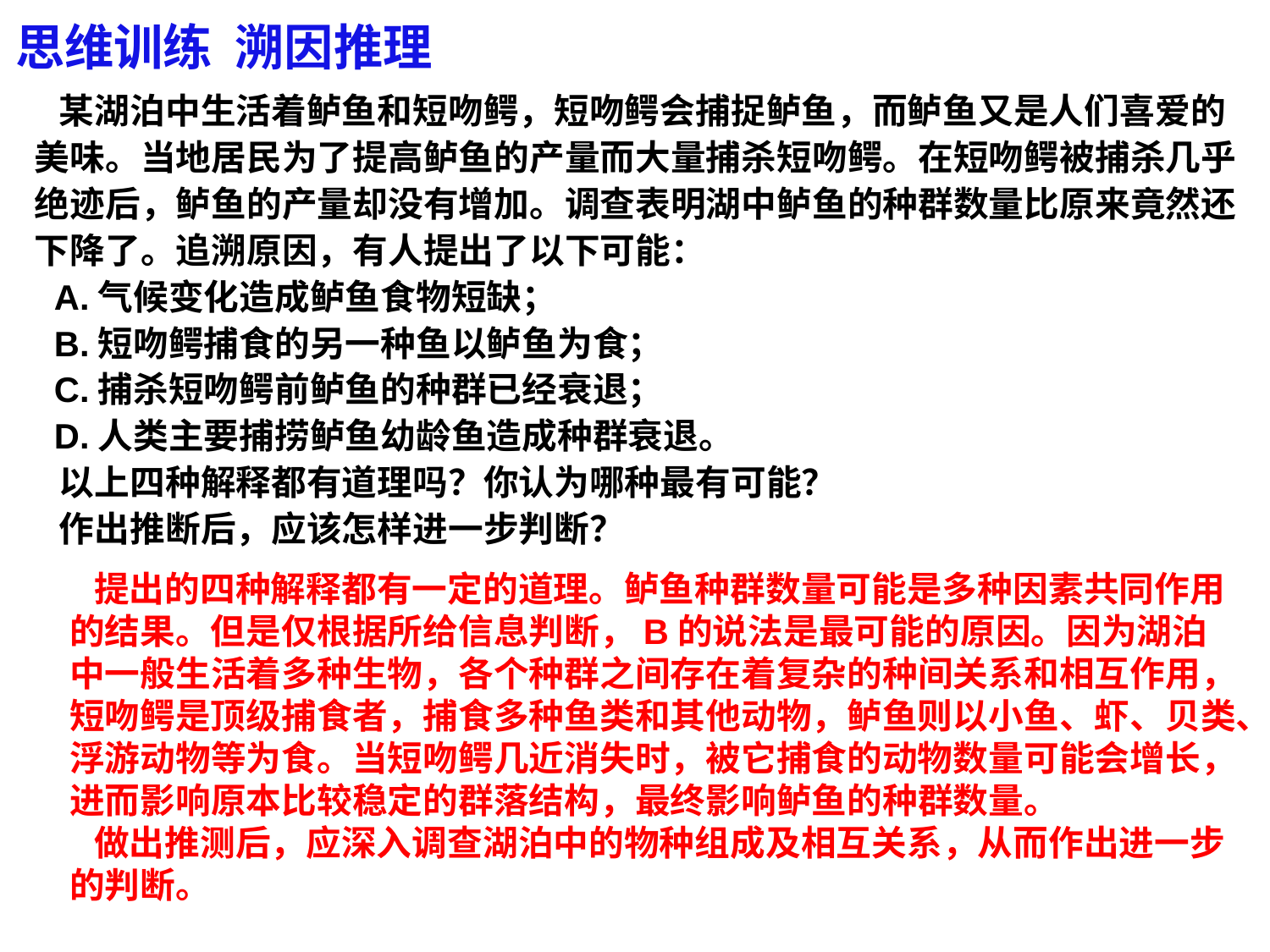

思维训练  溯因推理
  某湖泊中生活着鲈鱼和短吻鳄，短吻鳄会捕捉鲈鱼，而鲈鱼又是人们喜爱的美味。当地居民为了提高鲈鱼的产量而大量捕杀短吻鳄。在短吻鳄被捕杀几乎绝迹后，鲈鱼的产量却没有增加。调查表明湖中鲈鱼的种群数量比原来竟然还下降了。追溯原因，有人提出了以下可能：
  A.气候变化造成鲈鱼食物短缺；
  B.短吻鳄捕食的另一种鱼以鲈鱼为食；
  C.捕杀短吻鳄前鲈鱼的种群已经衰退；
  D.人类主要捕捞鲈鱼幼龄鱼造成种群衰退。
  以上四种解释都有道理吗？你认为哪种最有可能？
  作出推断后，应该怎样进一步判断？
  提出的四种解释都有一定的道理。鲈鱼种群数量可能是多种因素共同作用的结果。但是仅根据所给信息判断，B的说法是最可能的原因。因为湖泊中一般生活着多种生物，各个种群之间存在着复杂的种间关系和相互作用，短吻鳄是顶级捕食者，捕食多种鱼类和其他动物，鲈鱼则以小鱼、虾、贝类、浮游动物等为食。当短吻鳄几近消失时，被它捕食的动物数量可能会增长，进而影响原本比较稳定的群落结构，最终影响鲈鱼的种群数量。
  做出推测后，应深入调查湖泊中的物种组成及相互关系，从而作出进一步的判断。